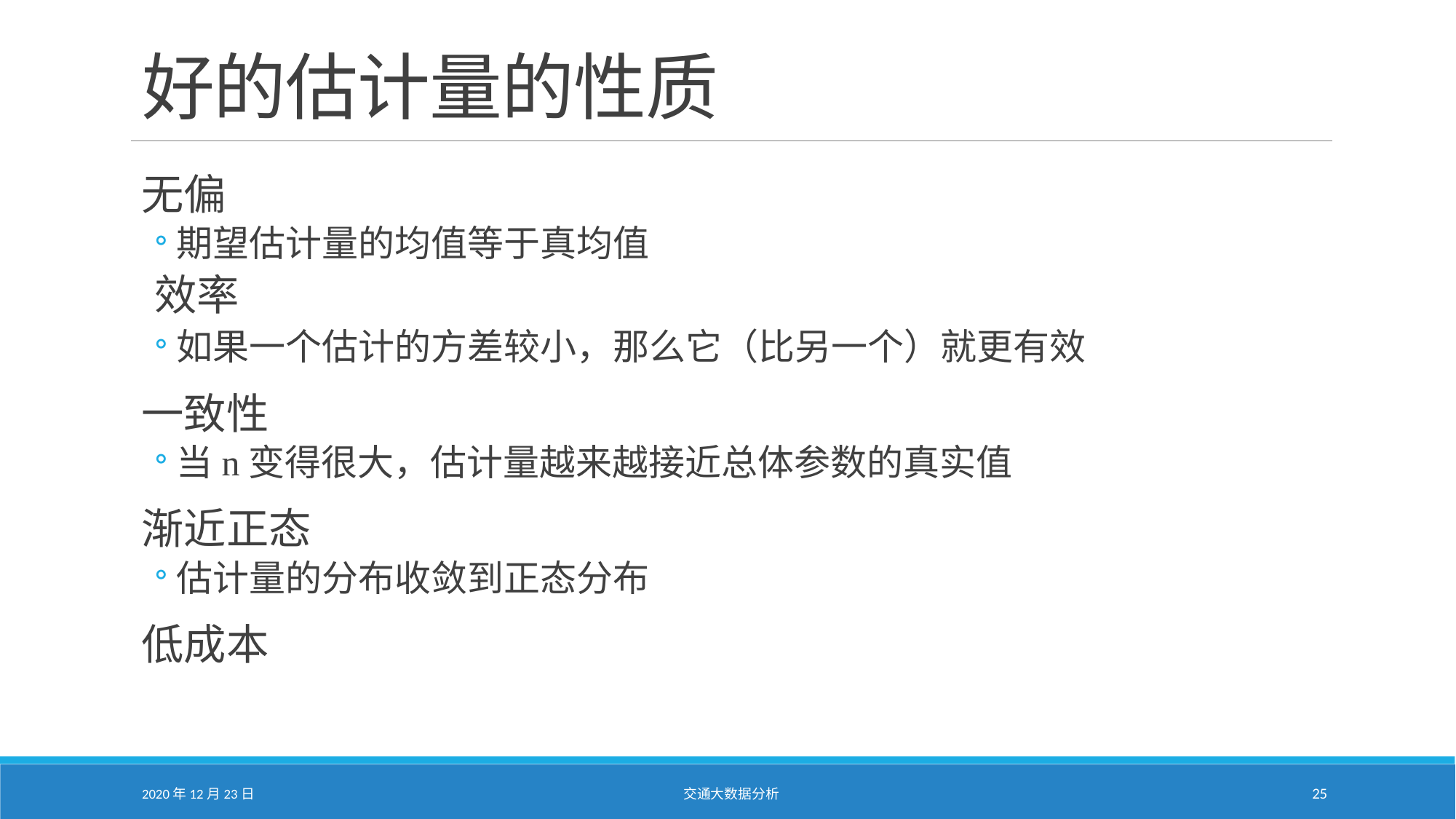

# 好的估计量的性质
无偏
期望估计量的均值等于真均值
效率
如果一个估计的方差较小，那么它（比另一个）就更有效
一致性
当n变得很大，估计量越来越接近总体参数的真实值
渐近正态
估计量的分布收敛到正态分布
低成本
2020年12月23日
交通大数据分析
25